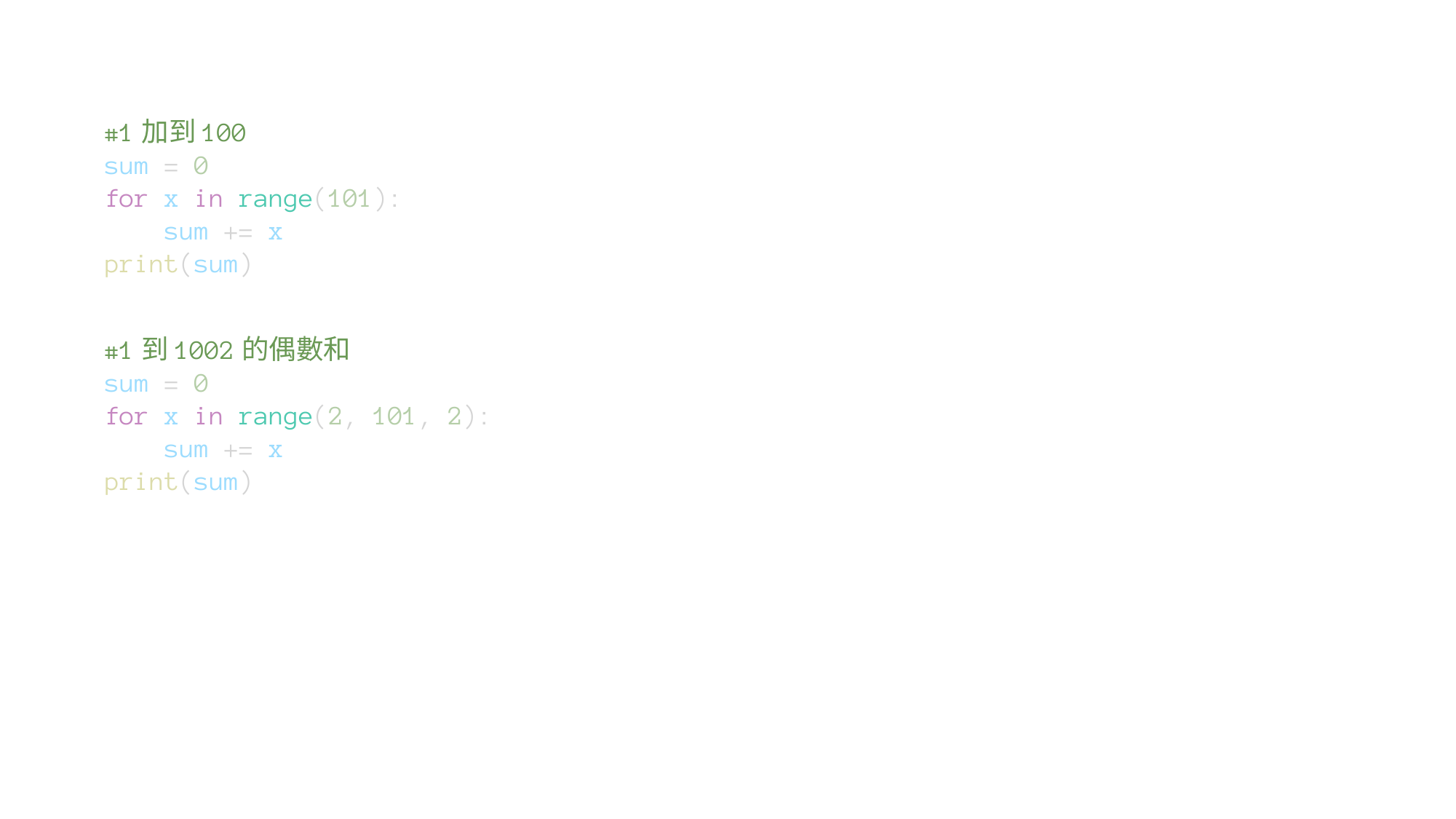

#1加到100
sum = 0
for x in range(101):
    sum += x
print(sum)
#1到1002的偶數和
sum = 0
for x in range(2, 101, 2):
    sum += x
print(sum)